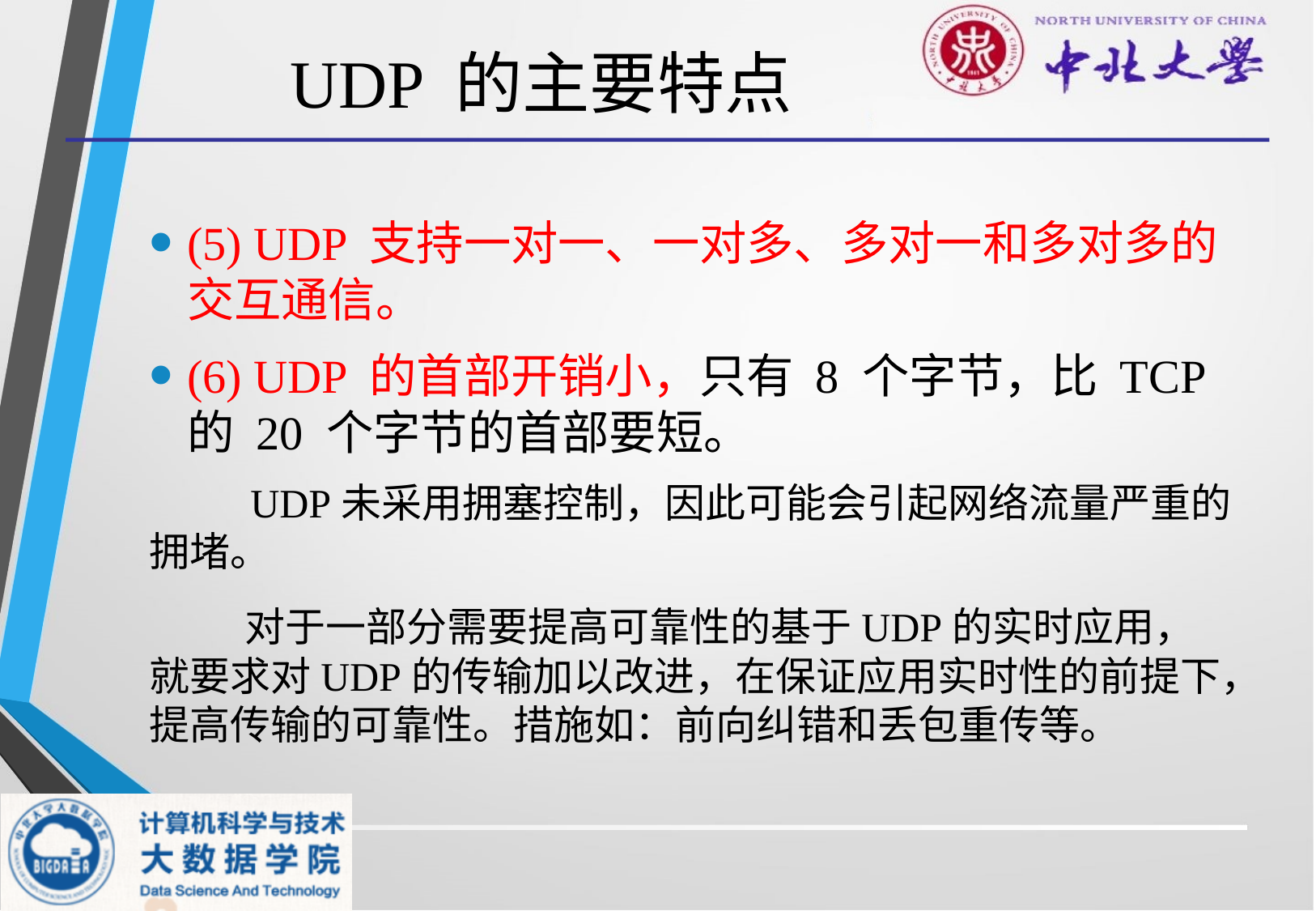

# UDP 的主要特点
(5) UDP 支持一对一、一对多、多对一和多对多的交互通信。
(6) UDP 的首部开销小，只有 8 个字节，比 TCP 的 20 个字节的首部要短。
          UDP未采用拥塞控制，因此可能会引起网络流量严重的拥堵。
        对于一部分需要提高可靠性的基于UDP的实时应用，就要求对UDP的传输加以改进，在保证应用实时性的前提下，提高传输的可靠性。措施如：前向纠错和丢包重传等。
5